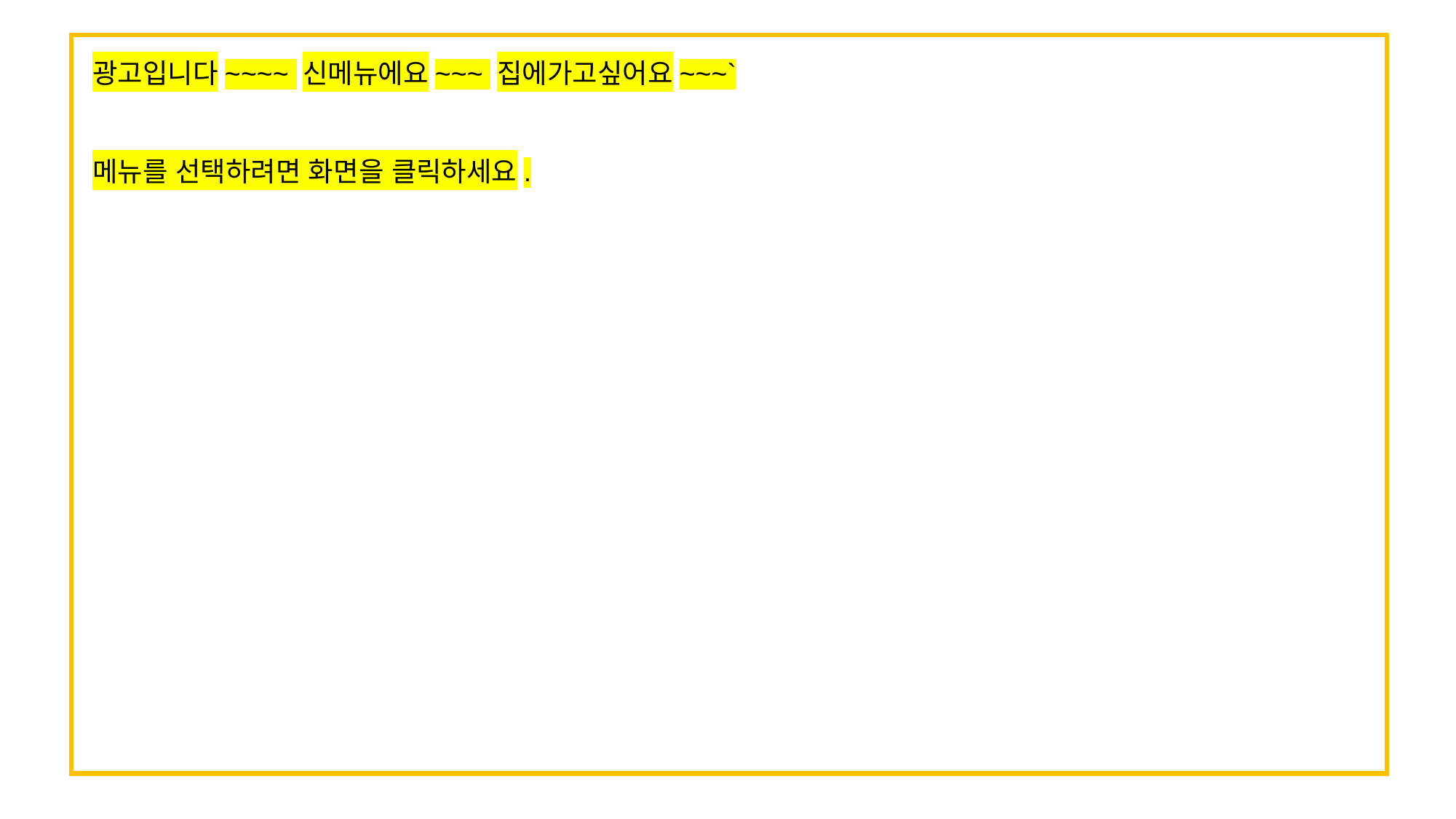

광고입니다~~~~ 신메뉴에요~~~ 집에가고싶어요~~~`

메뉴를 선택하려면 화면을 클릭하세요.